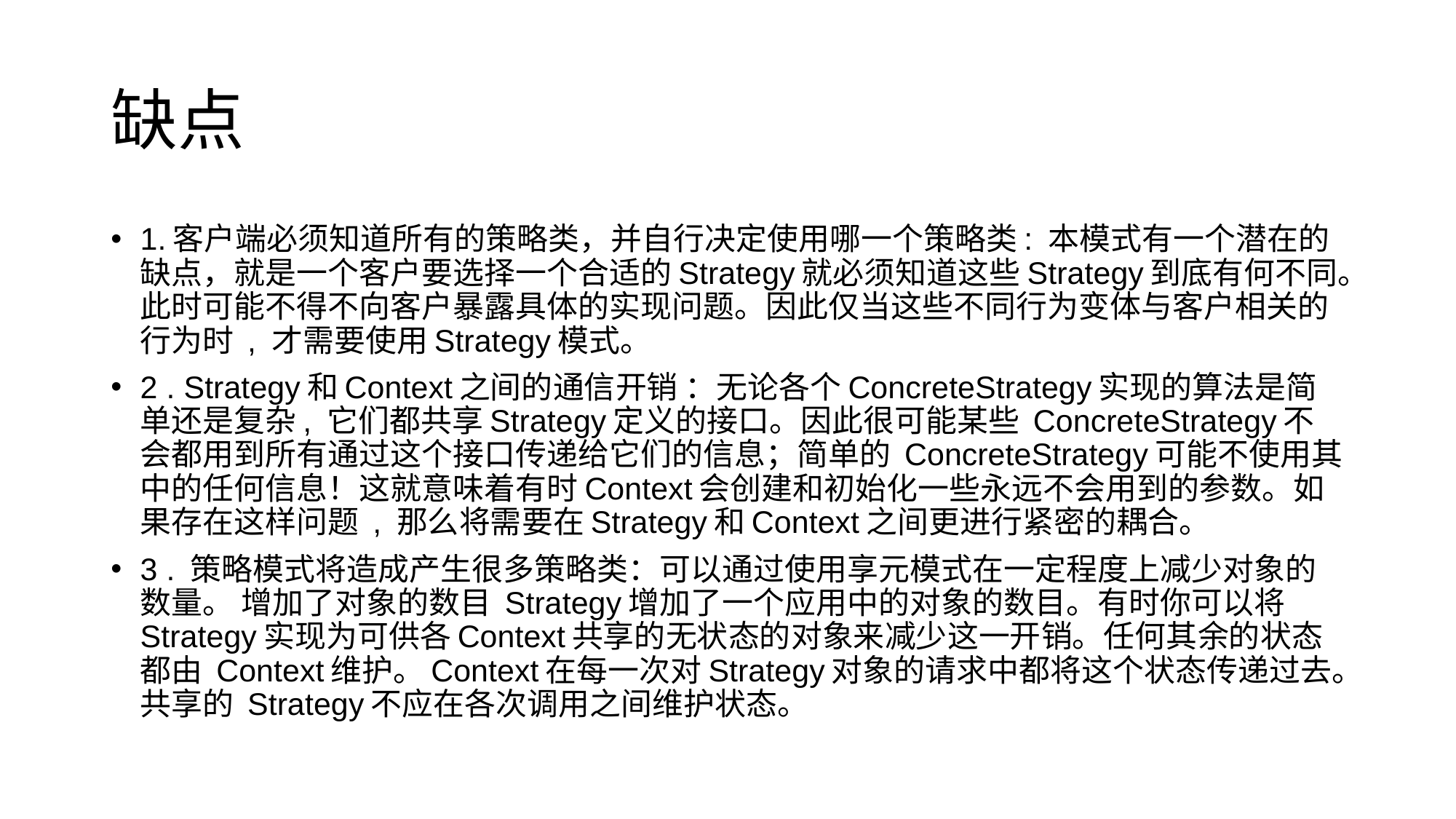

# 缺点
1.客户端必须知道所有的策略类，并自行决定使用哪一个策略类: 本模式有一个潜在的缺点，就是一个客户要选择一个合适的Strategy就必须知道这些Strategy到底有何不同。此时可能不得不向客户暴露具体的实现问题。因此仅当这些不同行为变体与客户相关的行为时 , 才需要使用Strategy模式。
2 . Strategy和Context之间的通信开销 ：无论各个ConcreteStrategy实现的算法是简单还是复杂, 它们都共享Strategy定义的接口。因此很可能某些 ConcreteStrategy不会都用到所有通过这个接口传递给它们的信息；简单的 ConcreteStrategy可能不使用其中的任何信息！这就意味着有时Context会创建和初始化一些永远不会用到的参数。如果存在这样问题 , 那么将需要在Strategy和Context之间更进行紧密的耦合。
3 . 策略模式将造成产生很多策略类：可以通过使用享元模式在一定程度上减少对象的数量。 增加了对象的数目 Strategy增加了一个应用中的对象的数目。有时你可以将 Strategy实现为可供各Context共享的无状态的对象来减少这一开销。任何其余的状态都由 Context维护。Context在每一次对Strategy对象的请求中都将这个状态传递过去。共享的 Strategy不应在各次调用之间维护状态。